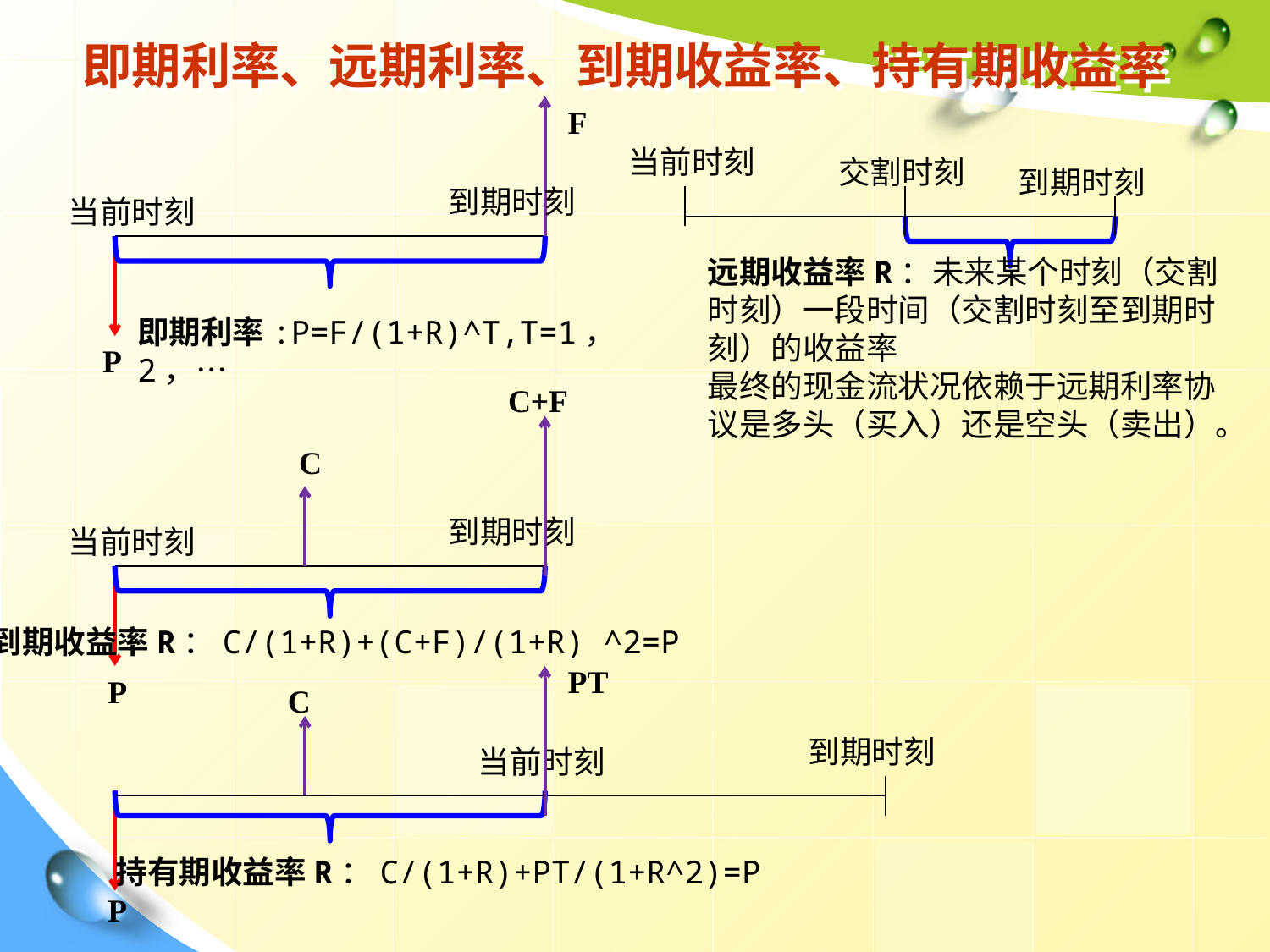

# 即期利率、远期利率、到期收益率、持有期收益率

F
当前时刻

交割时刻
到期时刻
到期时刻
当前时刻
远期收益率R：未来某个时刻（交割时刻）一段时间（交割时刻至到期时刻）的收益率
最终的现金流状况依赖于远期利率协议是多头（买入）还是空头（卖出）。
即期利率:P=F/(1+R)^T,T=1，2，…
P
C+F

C
到期时刻
当前时刻

到期收益率R：C/(1+R)+(C+F)/(1+R) ^2=P
PT
P
C
到期时刻
当前时刻
持有期收益率R：C/(1+R)+PT/(1+R^2)=P
P